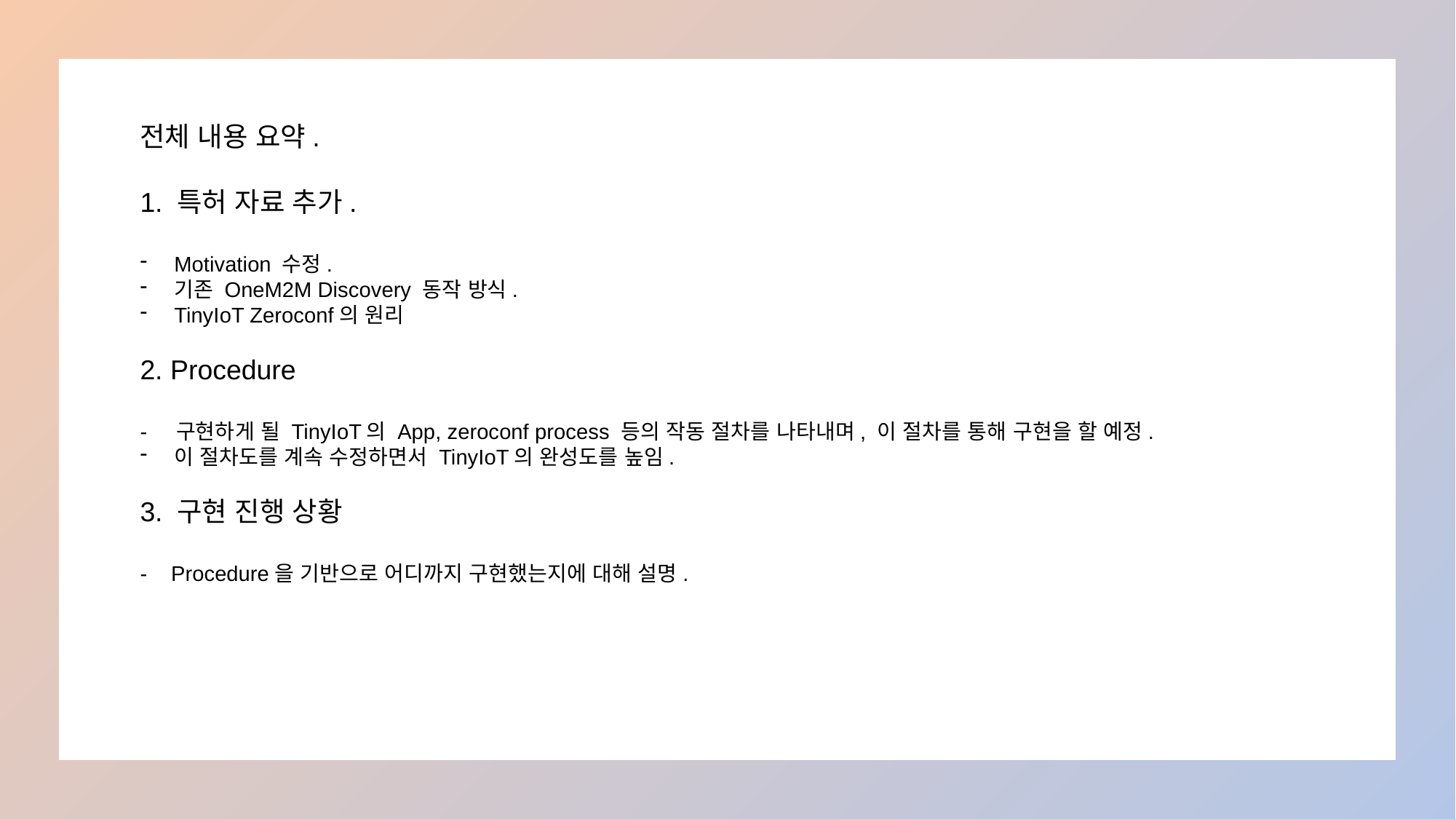

전체 내용 요약.
1. 특허 자료 추가.
Motivation 수정.
기존 OneM2M Discovery 동작 방식.
TinyIoT Zeroconf의 원리

2. Procedure
-    구현하게 될 TinyIoT의 App, zeroconf process 등의 작동 절차를 나타내며, 이 절차를 통해 구현을 할 예정.
이 절차도를 계속 수정하면서 TinyIoT의 완성도를 높임.

3. 구현 진행 상황

-    Procedure을 기반으로 어디까지 구현했는지에 대해 설명.